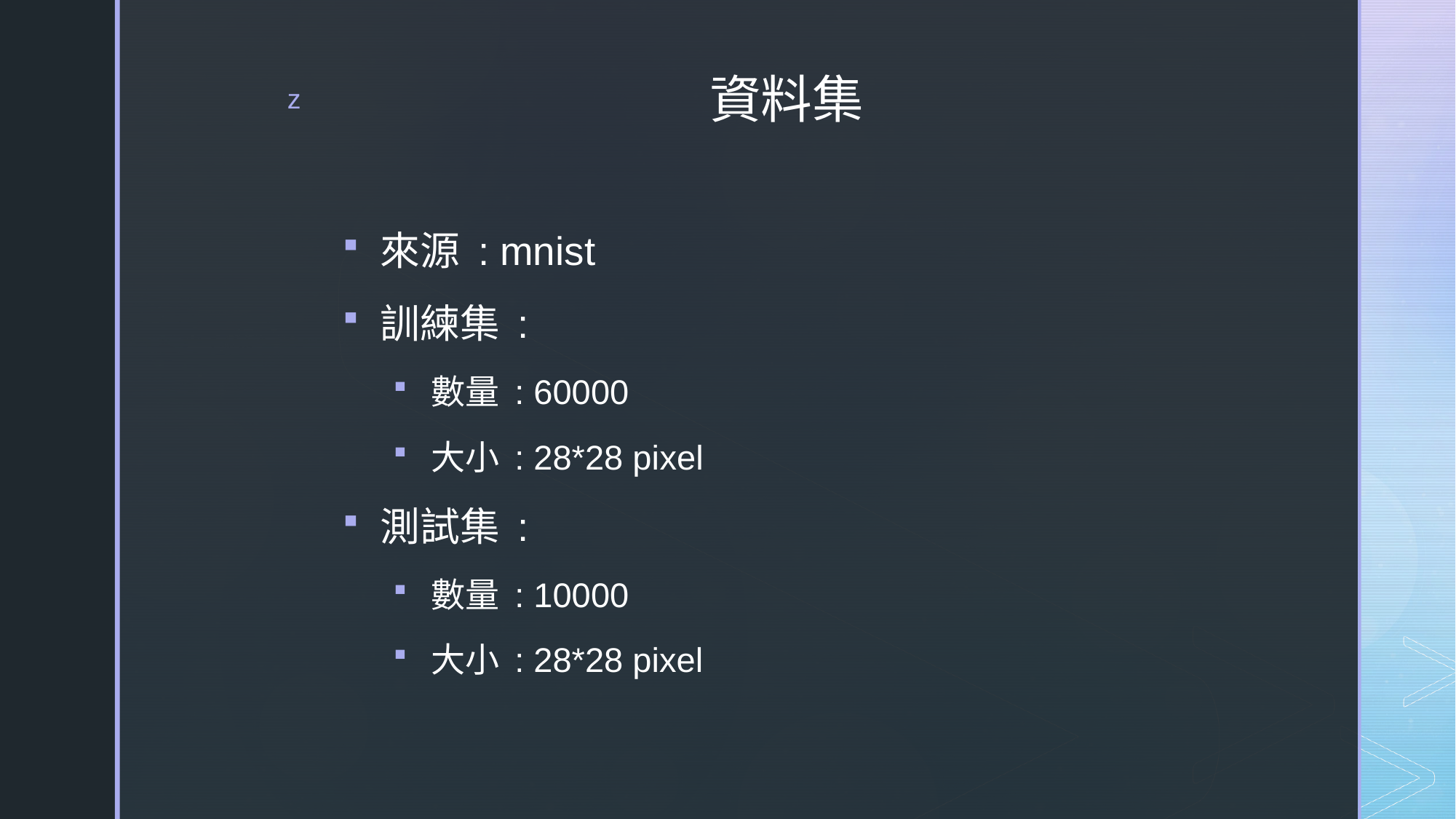

# 資料集
來源 : mnist
訓練集 :
數量 : 60000
大小 : 28*28 pixel
測試集 :
數量 : 10000
大小 : 28*28 pixel